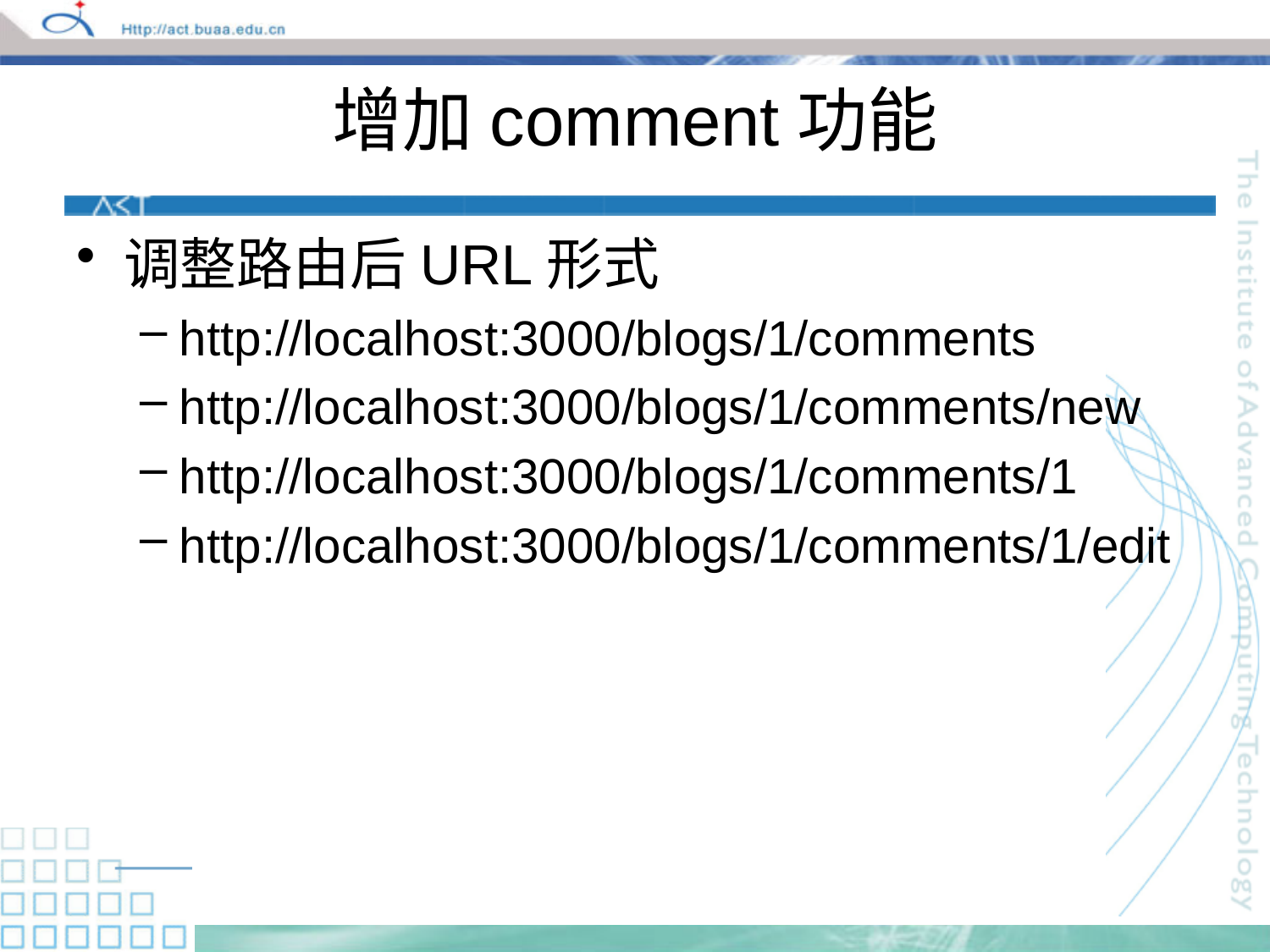

# 增加comment功能
调整路由后URL形式
http://localhost:3000/blogs/1/comments
http://localhost:3000/blogs/1/comments/new
http://localhost:3000/blogs/1/comments/1
http://localhost:3000/blogs/1/comments/1/edit